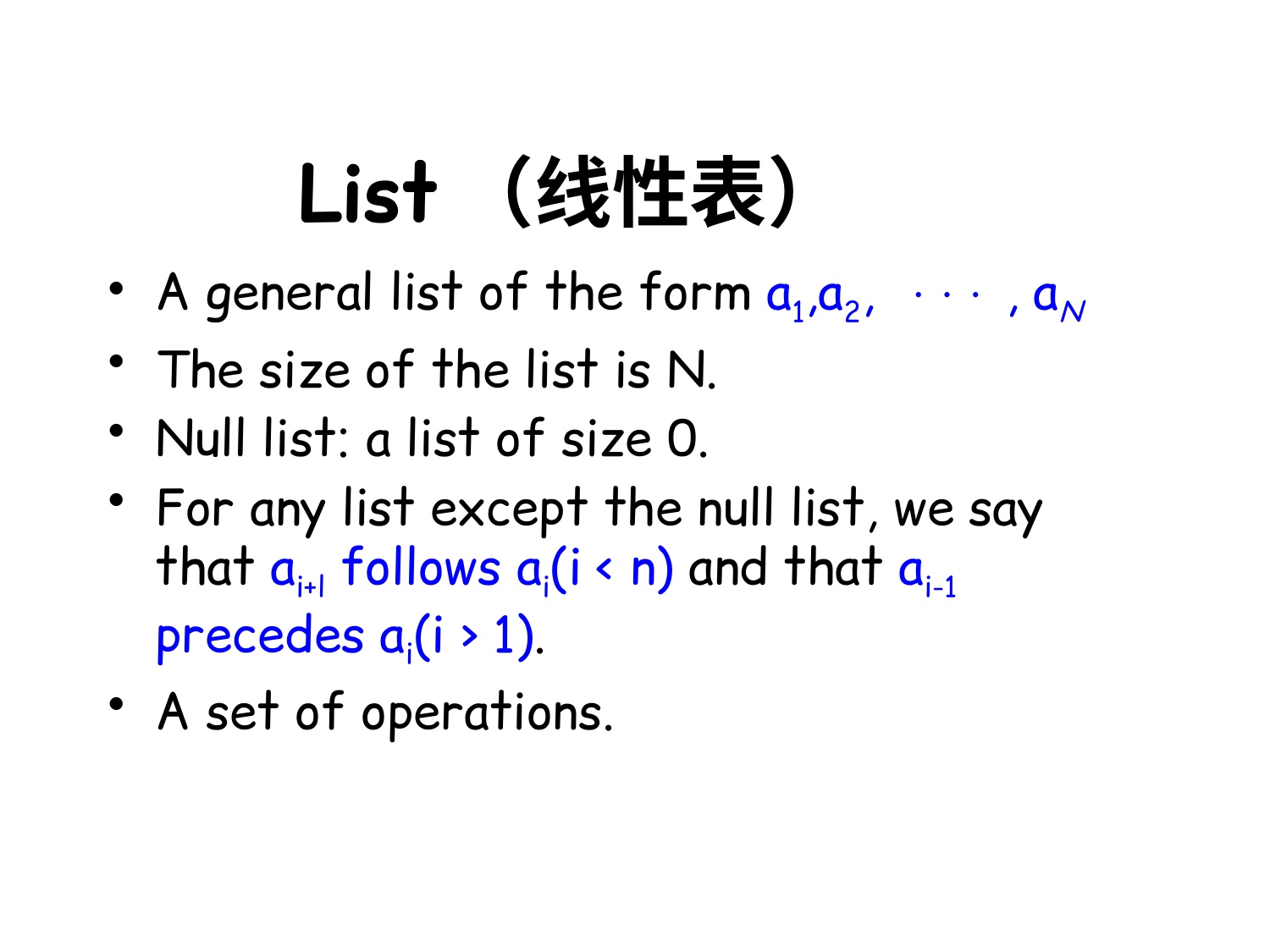

# List（线性表）
A general list of the form a1,a2,  ⋅⋅⋅ , aN
The size of the list is N.
Null list: a list of size 0.
For any list except the null list, we say that ai+l follows ai(i < n) and that ai-1 precedes ai(i > 1).
A set of operations.